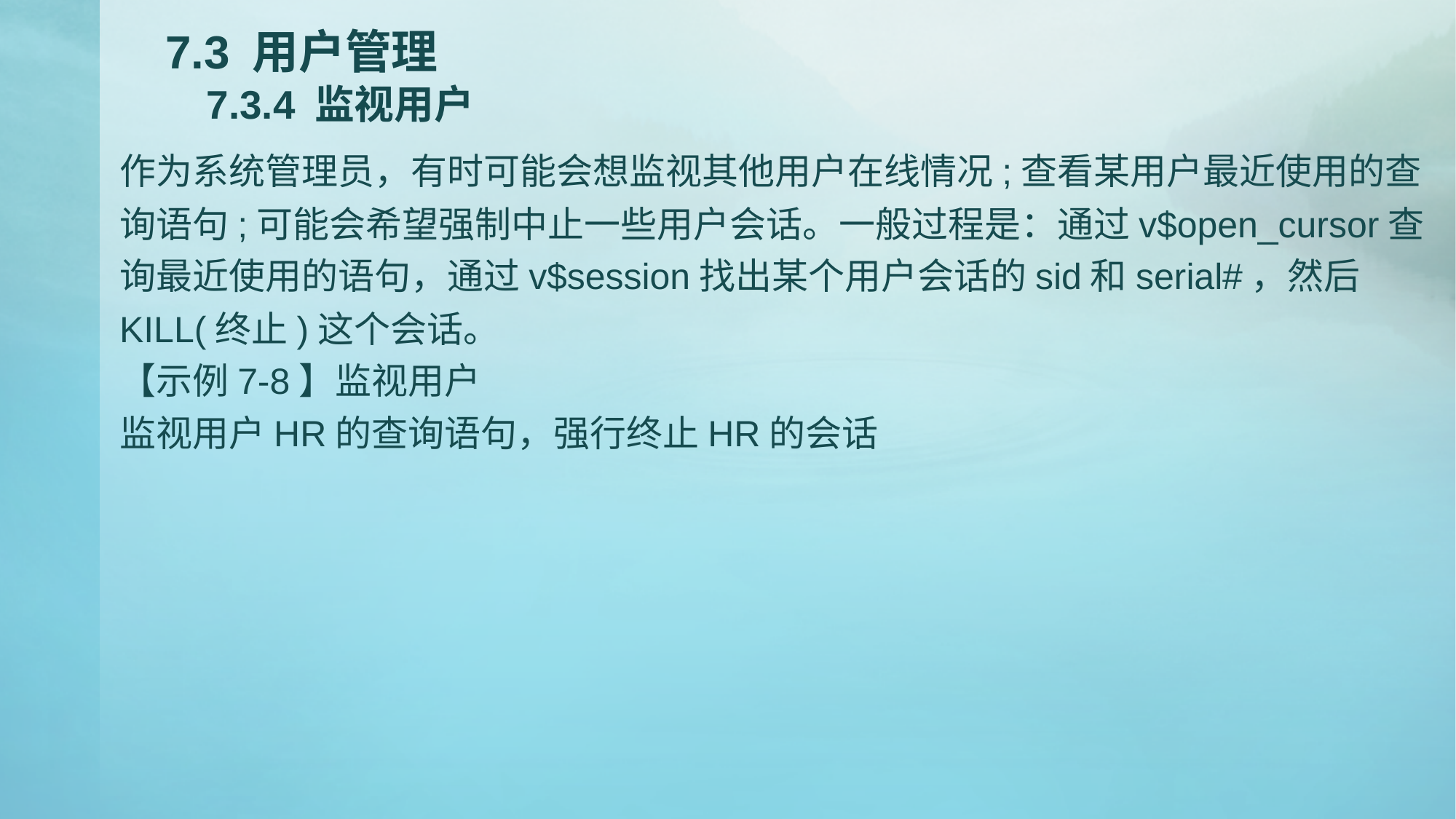

# 7.3 用户管理 7.3.4 监视用户
作为系统管理员，有时可能会想监视其他用户在线情况;查看某用户最近使用的查询语句;可能会希望强制中止一些用户会话。一般过程是：通过v$open_cursor查询最近使用的语句，通过v$session找出某个用户会话的sid和serial#，然后KILL(终止)这个会话。
【示例7-8】监视用户
监视用户HR的查询语句，强行终止HR的会话